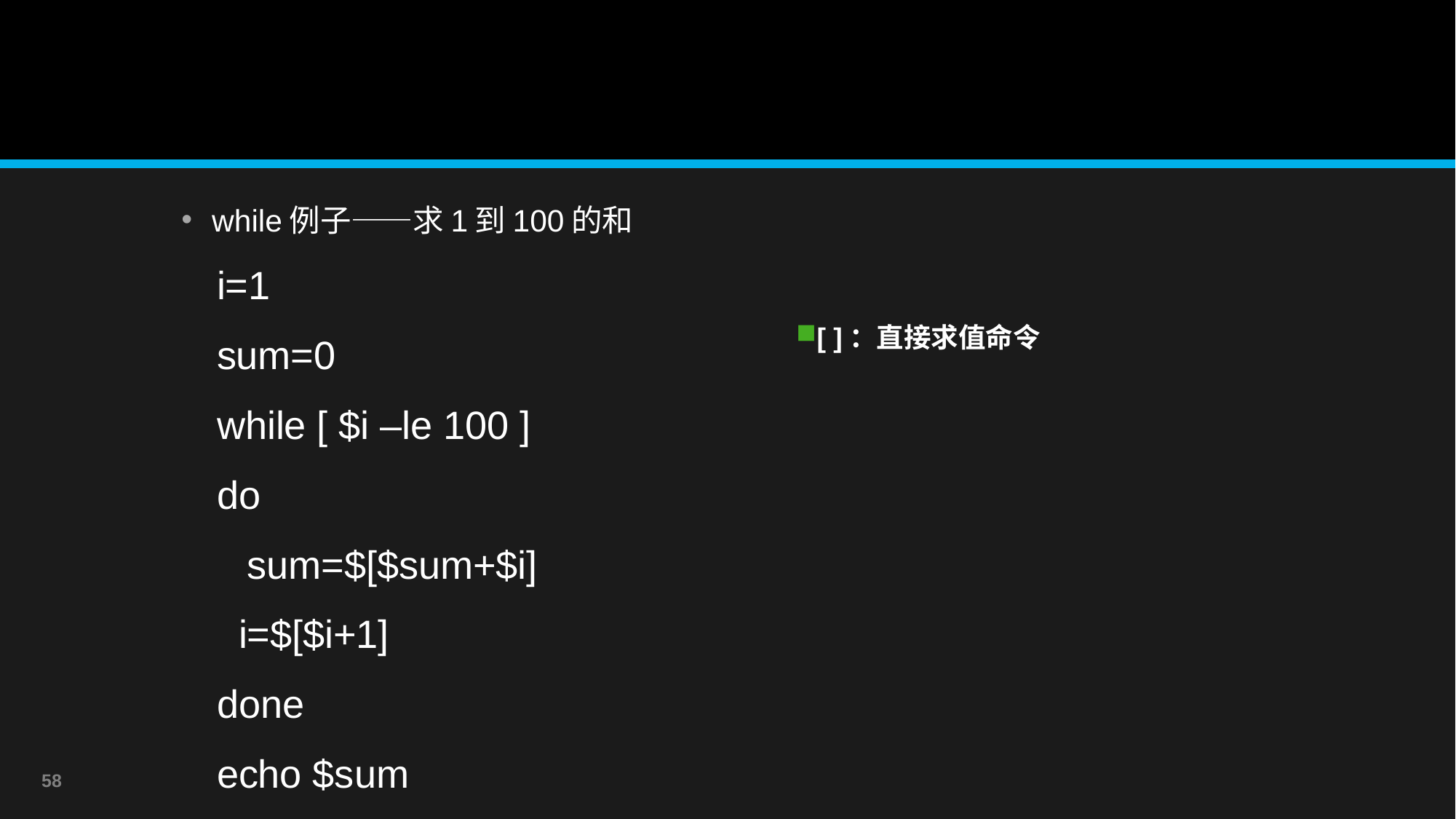

#
while例子——求1到100的和
i=1
sum=0
while [ $i –le 100 ]
do
	sum=$[$sum+$i]
  i=$[$i+1]
done
echo $sum

[ ]：直接求值命令
58